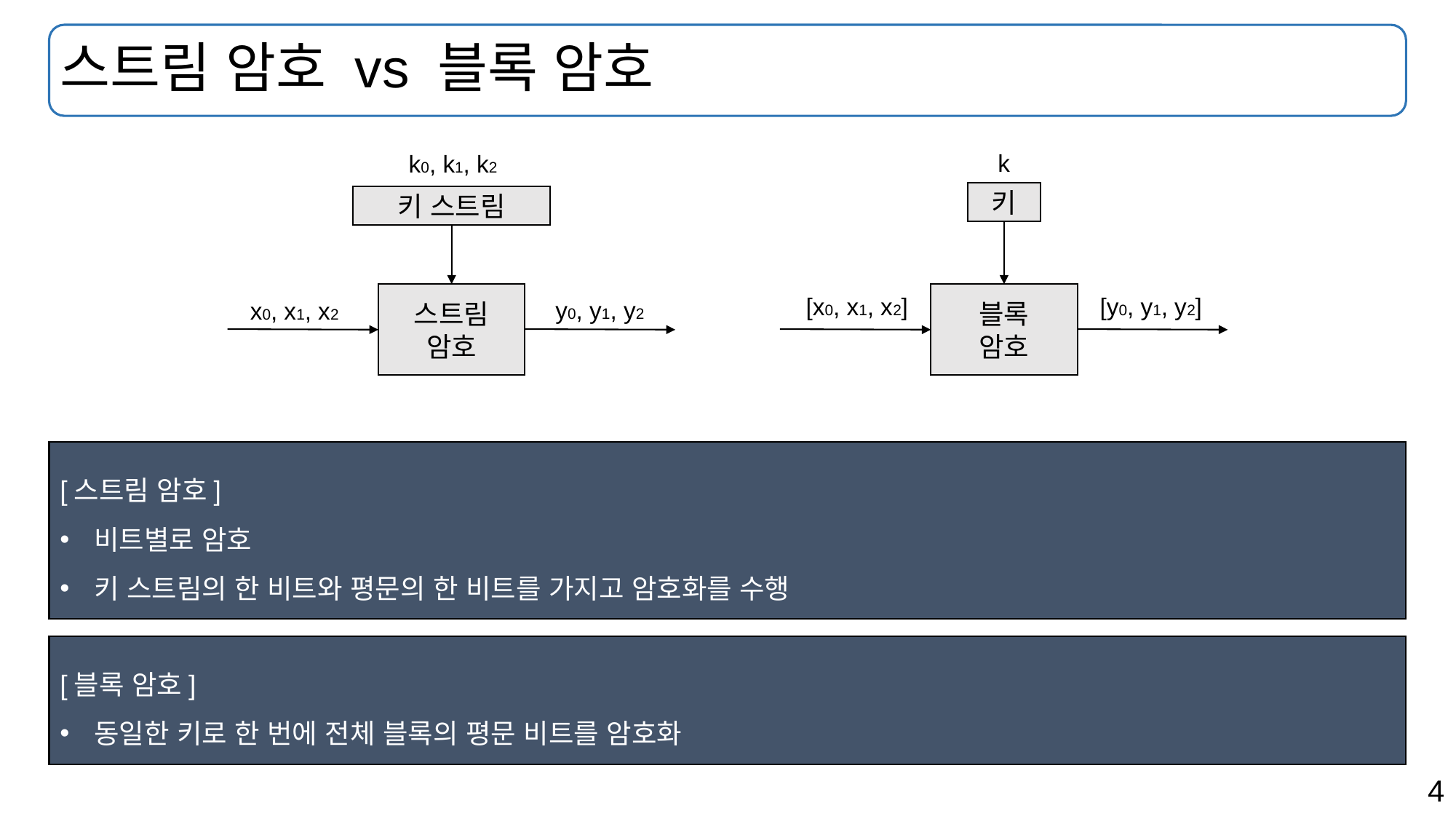

# 스트림 암호 vs 블록 암호
k
k0, k1, k2
키
블록
암호
키 스트림
스트림
암호
[x0, x1, x2]
[y0, y1, y2]
y0, y1, y2
x0, x1, x2
[스트림 암호]
비트별로 암호
키 스트림의 한 비트와 평문의 한 비트를 가지고 암호화를 수행
[블록 암호]
동일한 키로 한 번에 전체 블록의 평문 비트를 암호화